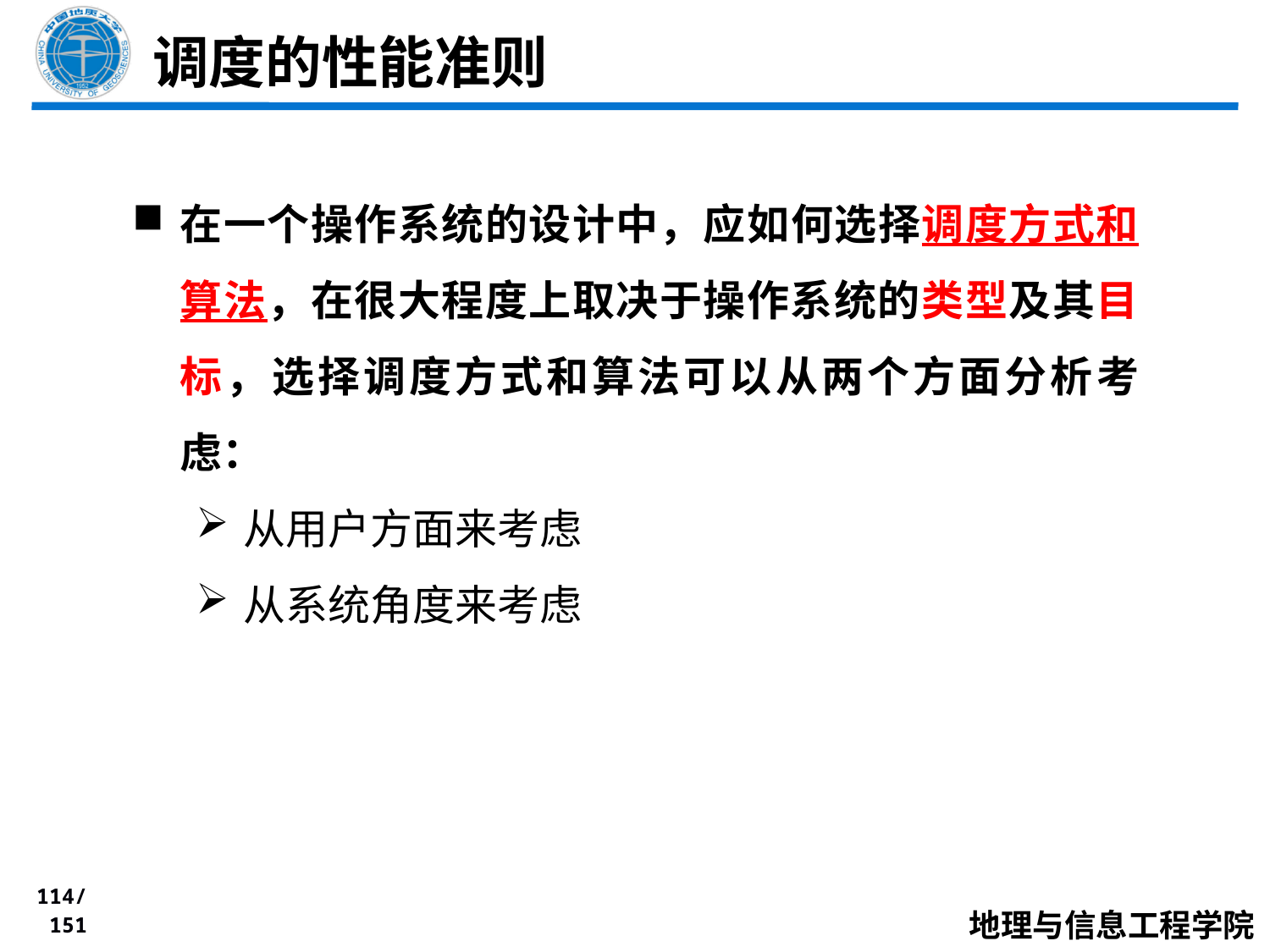

调度的性能准则
在一个操作系统的设计中，应如何选择调度方式和算法，在很大程度上取决于操作系统的类型及其目标，选择调度方式和算法可以从两个方面分析考虑：
从用户方面来考虑
从系统角度来考虑